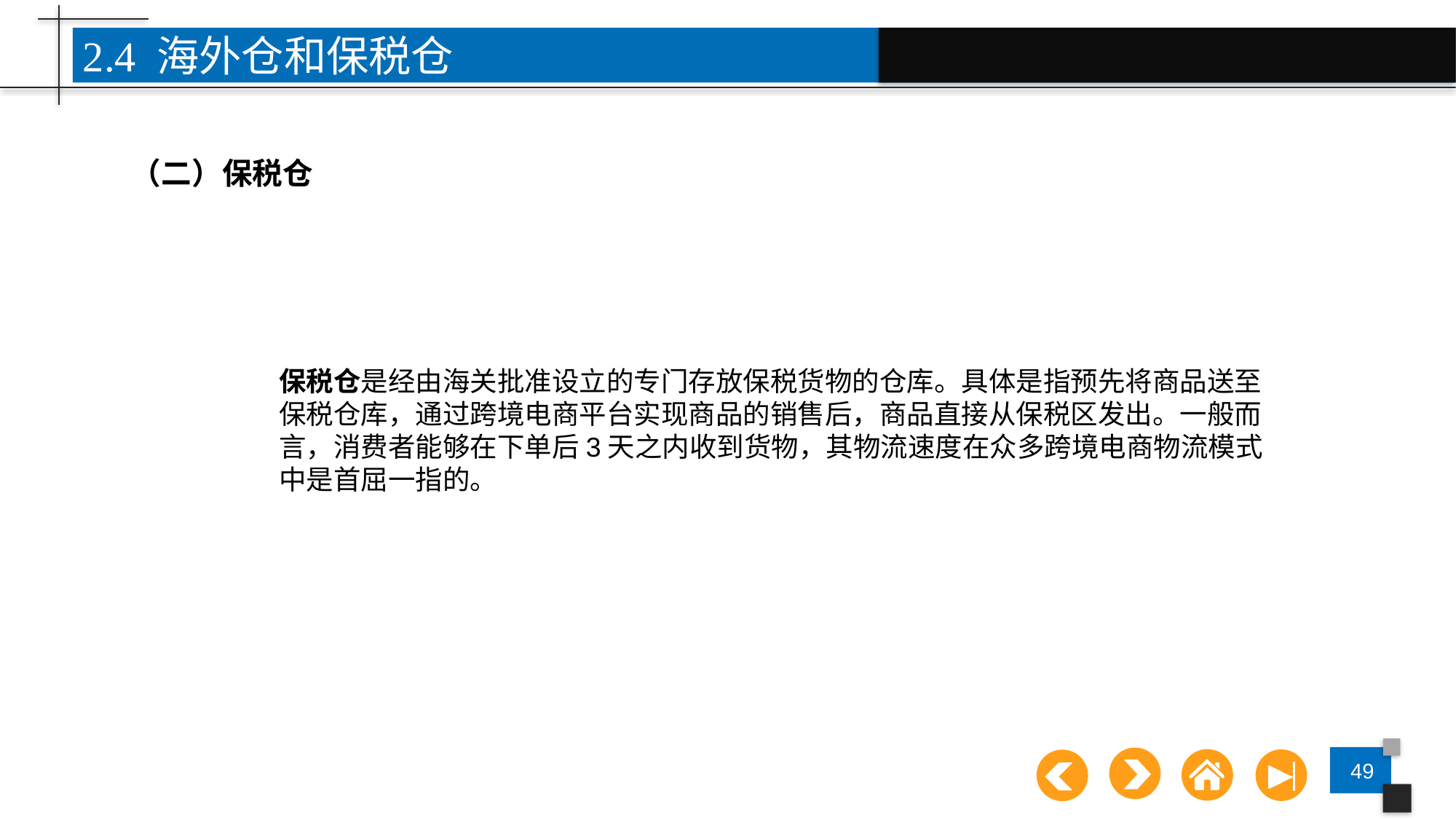

2.4 海外仓和保税仓
（二）保税仓
点击添加文本
保税仓是经由海关批准设立的专门存放保税货物的仓库。具体是指预先将商品送至保税仓库，通过跨境电商平台实现商品的销售后，商品直接从保税区发出。一般而言，消费者能够在下单后3天之内收到货物，其物流速度在众多跨境电商物流模式中是首屈一指的。
点击添加文本
点击添加文本
点击添加文本